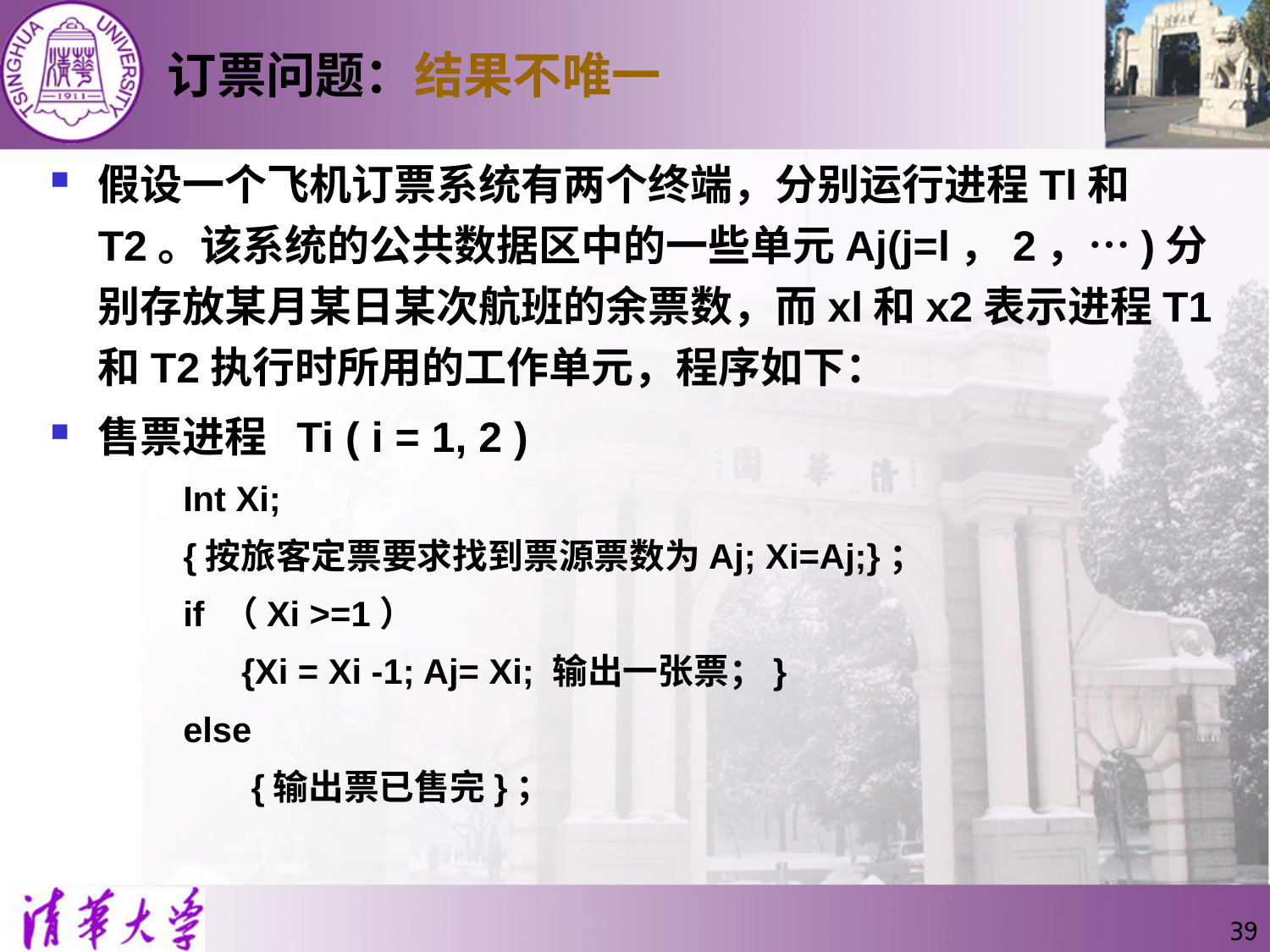

# 订票问题：结果不唯一
假设一个飞机订票系统有两个终端，分别运行进程Tl和T2。该系统的公共数据区中的一些单元Aj(j=l，2，…)分别存放某月某日某次航班的余票数，而xl和x2表示进程T1和T2执行时所用的工作单元，程序如下：
售票进程  Ti ( i = 1, 2 )
Int Xi;
{按旅客定票要求找到票源票数为Aj; Xi=Aj;}；
if （Xi >=1）
{Xi = Xi -1; Aj= Xi; 输出一张票；}
else
 {输出票已售完}；
39